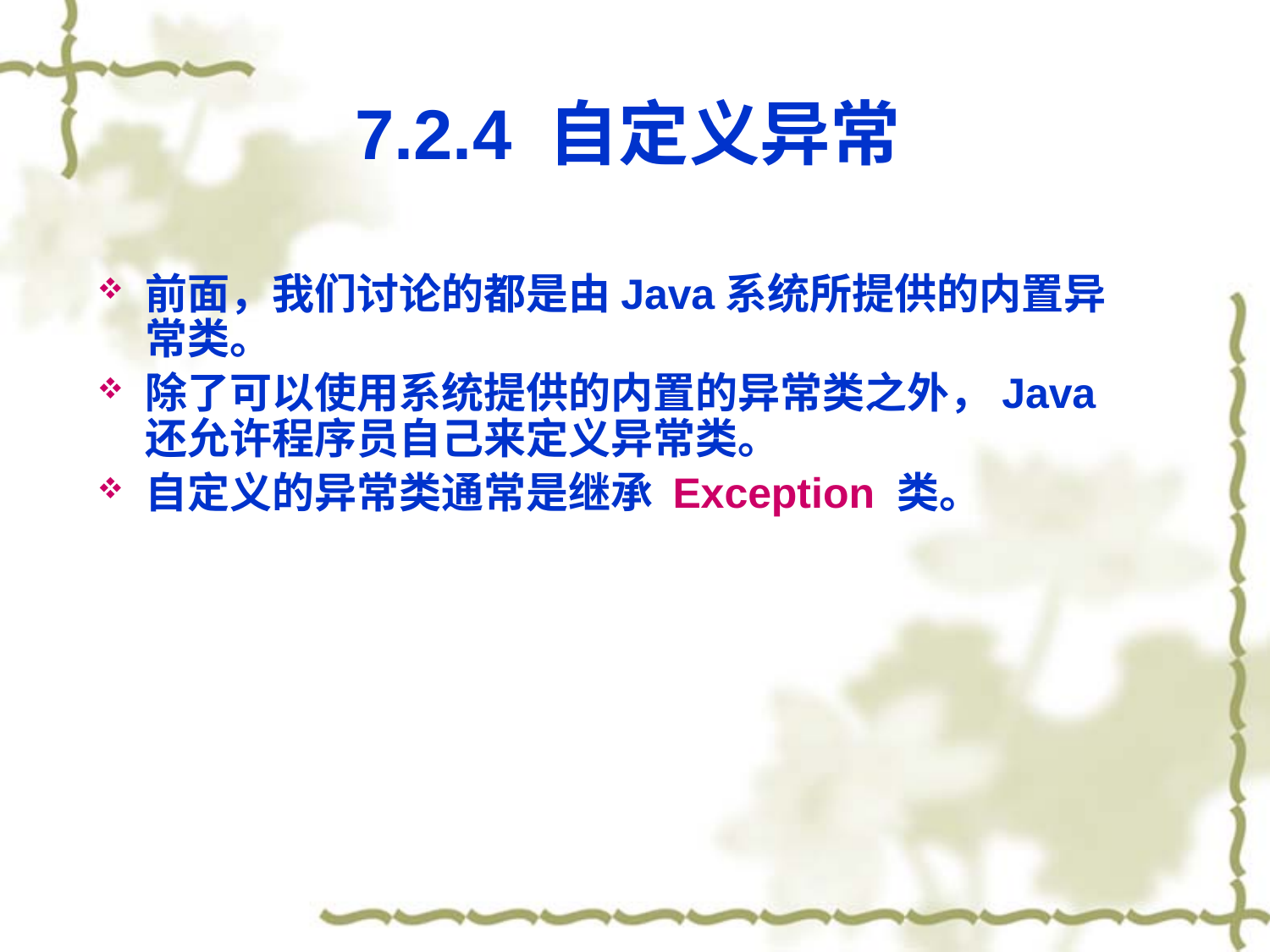

# 7.2.4 自定义异常
前面，我们讨论的都是由Java系统所提供的内置异常类。
除了可以使用系统提供的内置的异常类之外，Java还允许程序员自己来定义异常类。
自定义的异常类通常是继承 Exception 类。
28